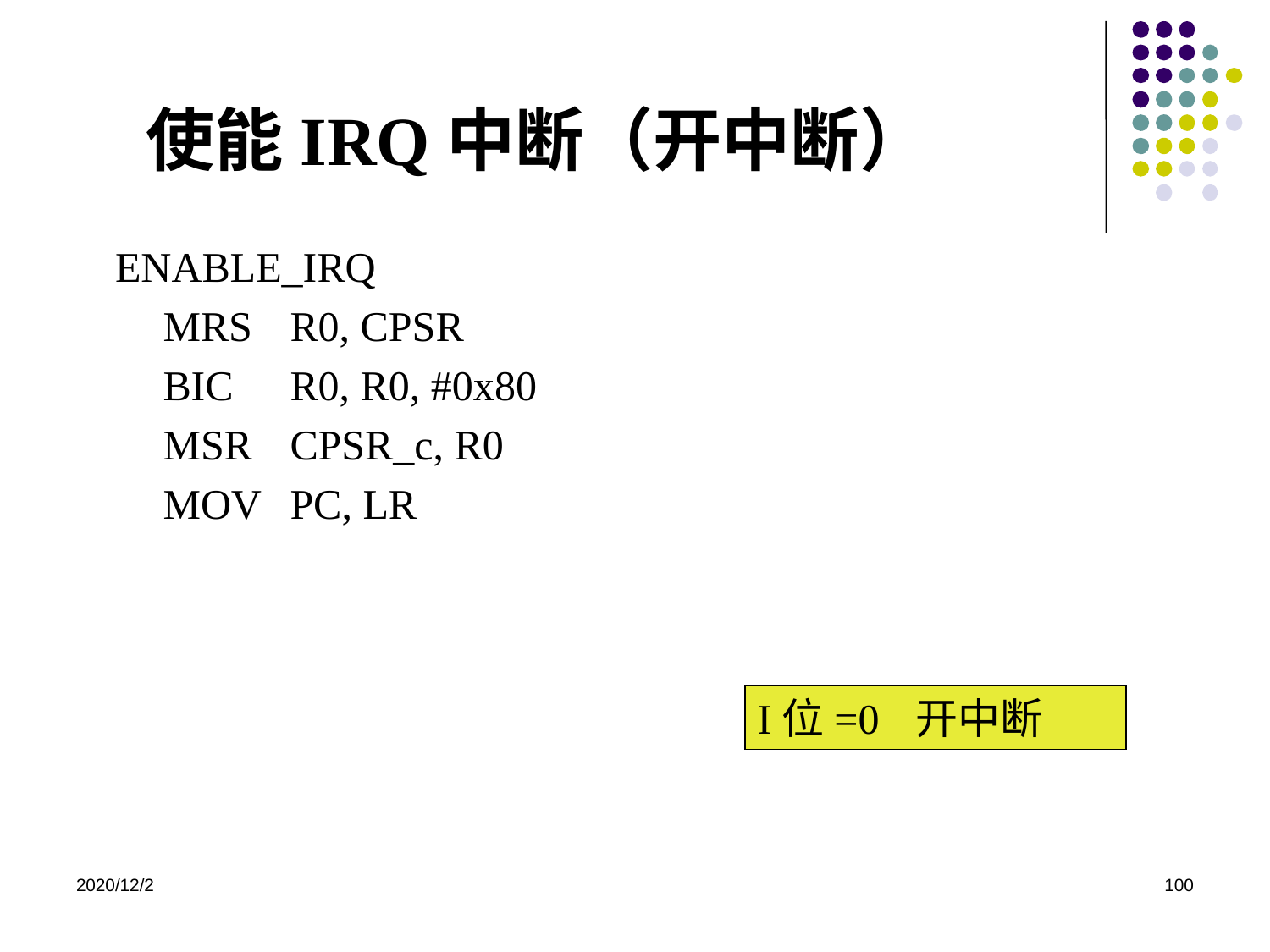

# 使能IRQ中断（开中断）
ENABLE_IRQ
	MRS  	R0, CPSR
	BIC  	R0, R0, #0x80
	MSR  	CPSR_c, R0
	MOV  	PC, LR
I位=0  开中断
2020/12/2
100